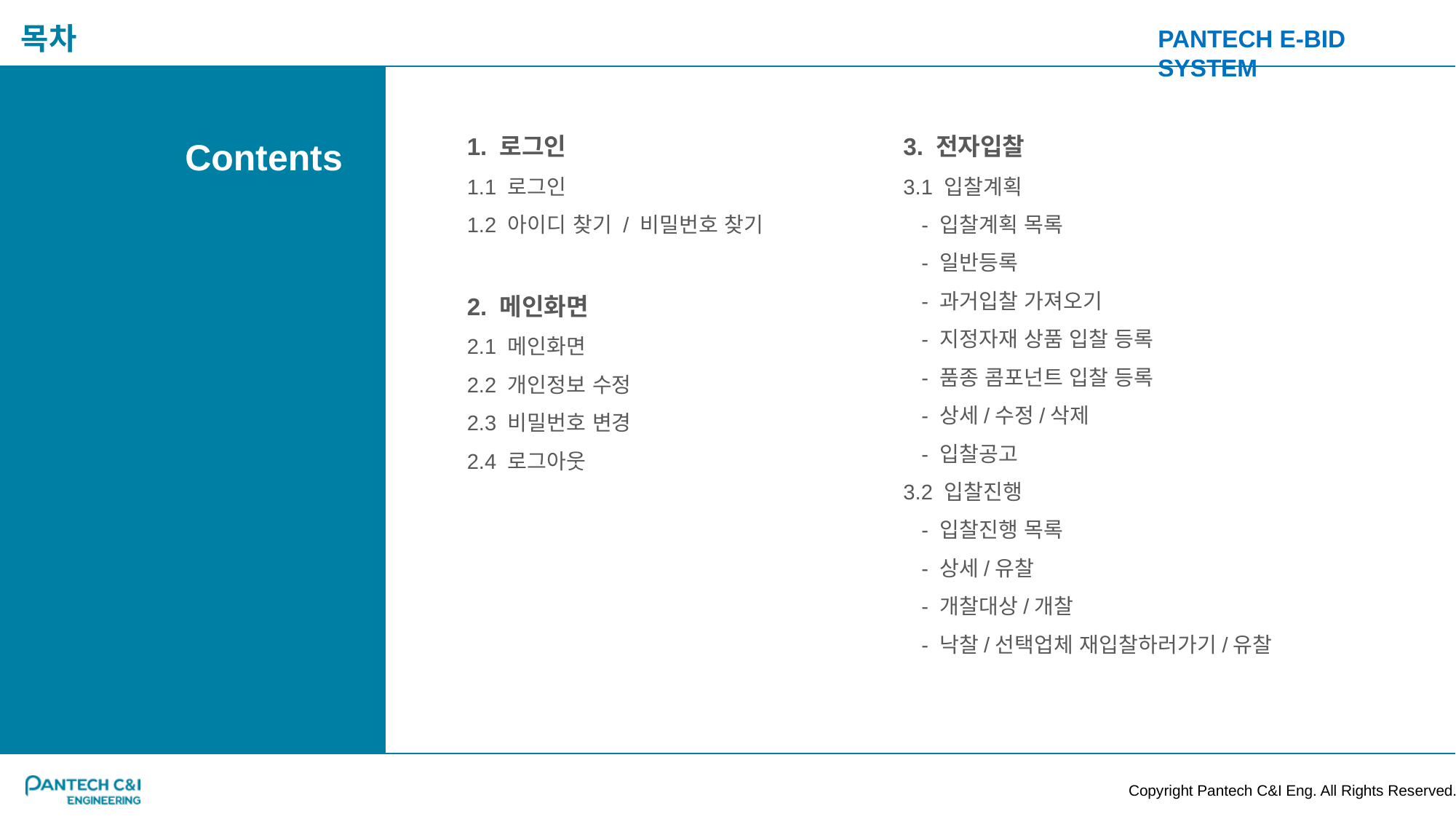

1. 로그인
1.1 로그인
1.2 아이디 찾기 / 비밀번호 찾기

2. 메인화면
2.1 메인화면
2.2 개인정보 수정
2.3 비밀번호 변경
2.4 로그아웃

3. 전자입찰
3.1 입찰계획
   - 입찰계획 목록
   - 일반등록
   - 과거입찰 가져오기
   - 지정자재 상품 입찰 등록
   - 품종 콤포넌트 입찰 등록
   - 상세/수정/삭제
   - 입찰공고
3.2 입찰진행
   - 입찰진행 목록
   - 상세/유찰
   - 개찰대상/개찰
   - 낙찰/선택업체 재입찰하러가기/유찰